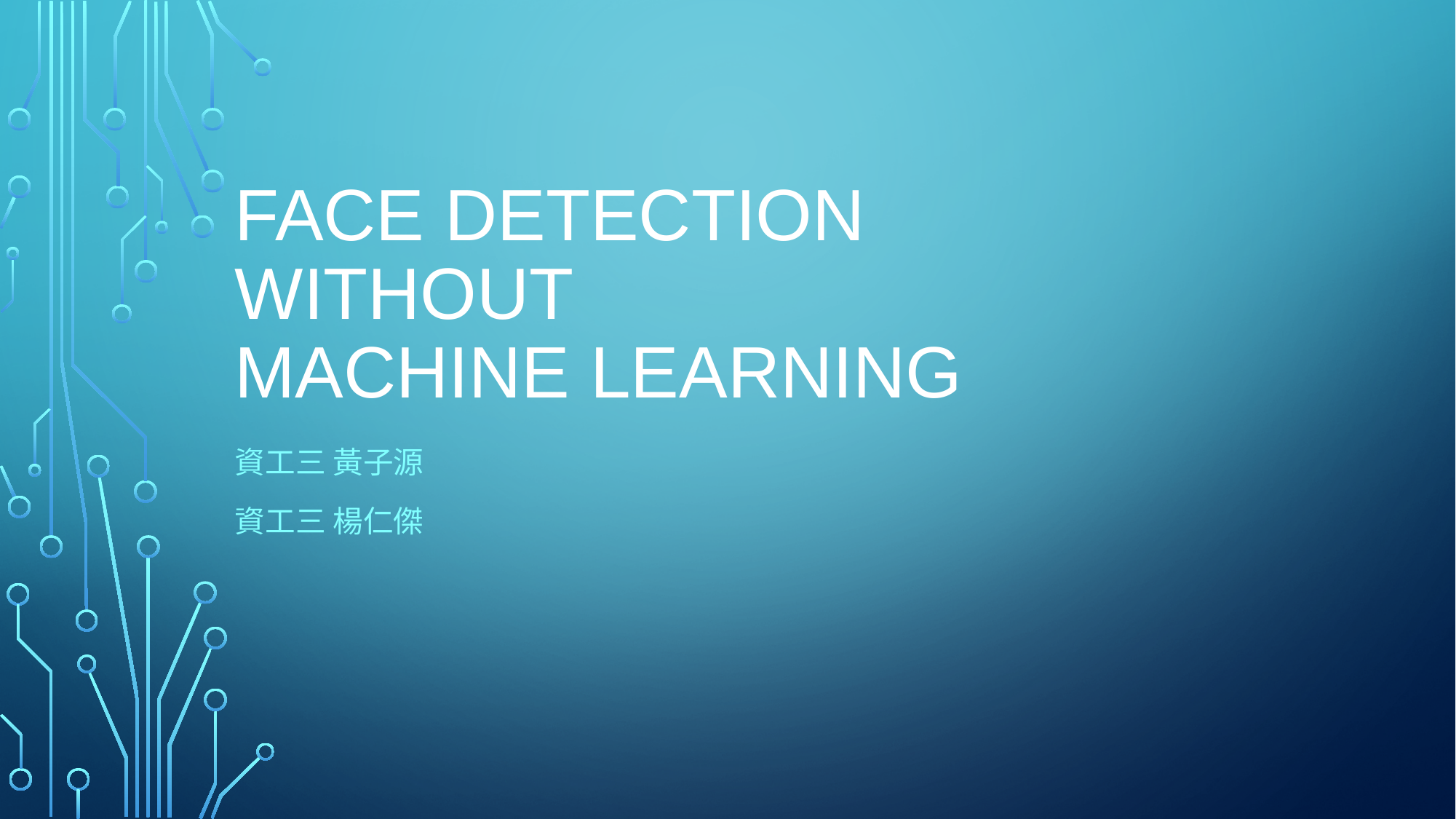

# Face Detection without Machine Learning
資工三 黃子源
資工三 楊仁傑